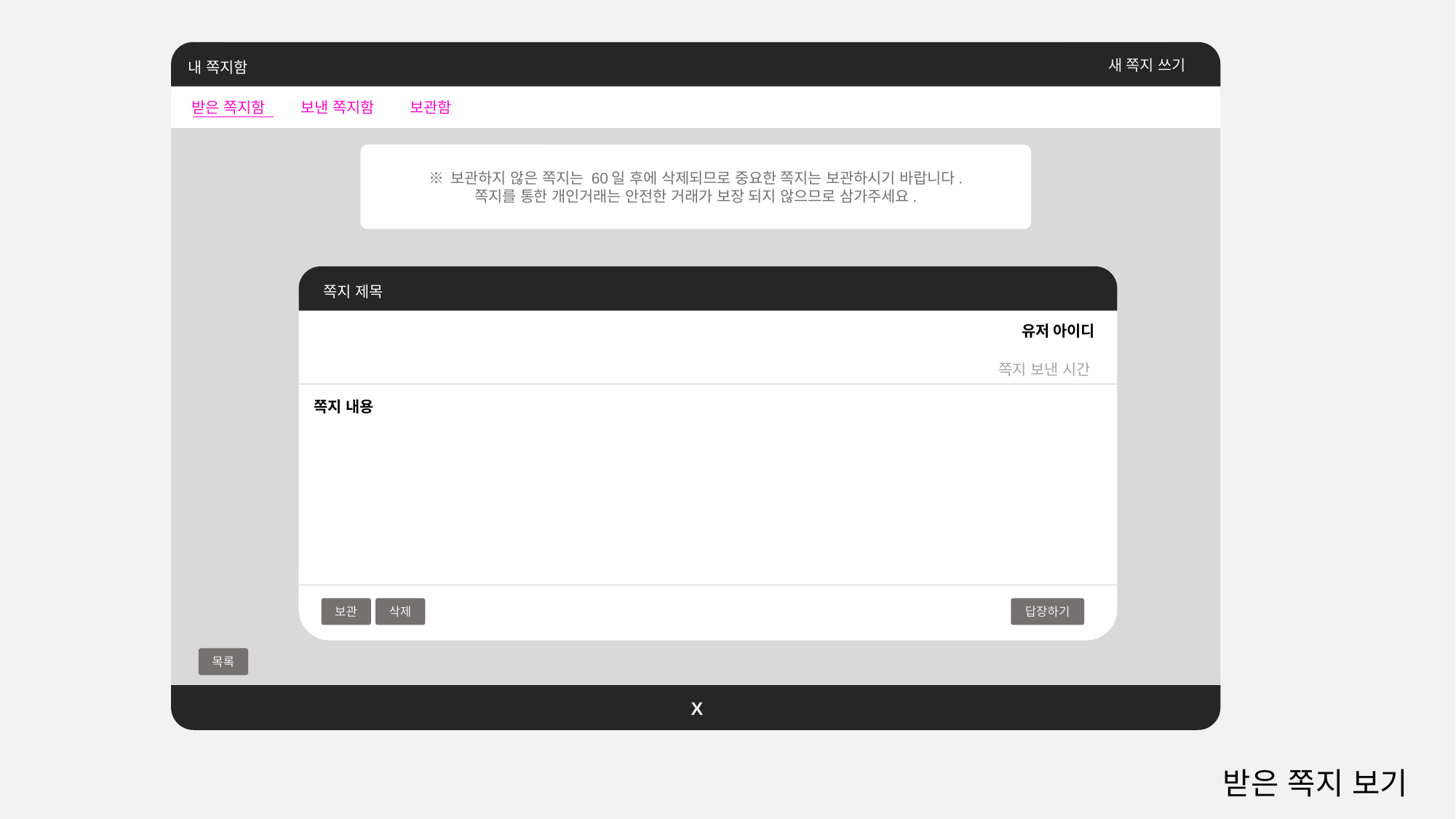

내 쪽지함
받은 쪽지함	보낸 쪽지함	보관함

※ 보관하지 않은 쪽지는 60일 후에 삭제되므로 중요한 쪽지는 보관하시기 바랍니다.
쪽지를 통한 개인거래는 안전한 거래가 보장 되지 않으므로 삼가주세요.

 쪽지 제목

새 쪽지 쓰기
새 쪽지 쓰기
유저 아이디
쪽지 보낸 시간
쪽지 내용
삭제
보관
답장하기
목록
X
받은 쪽지 보기